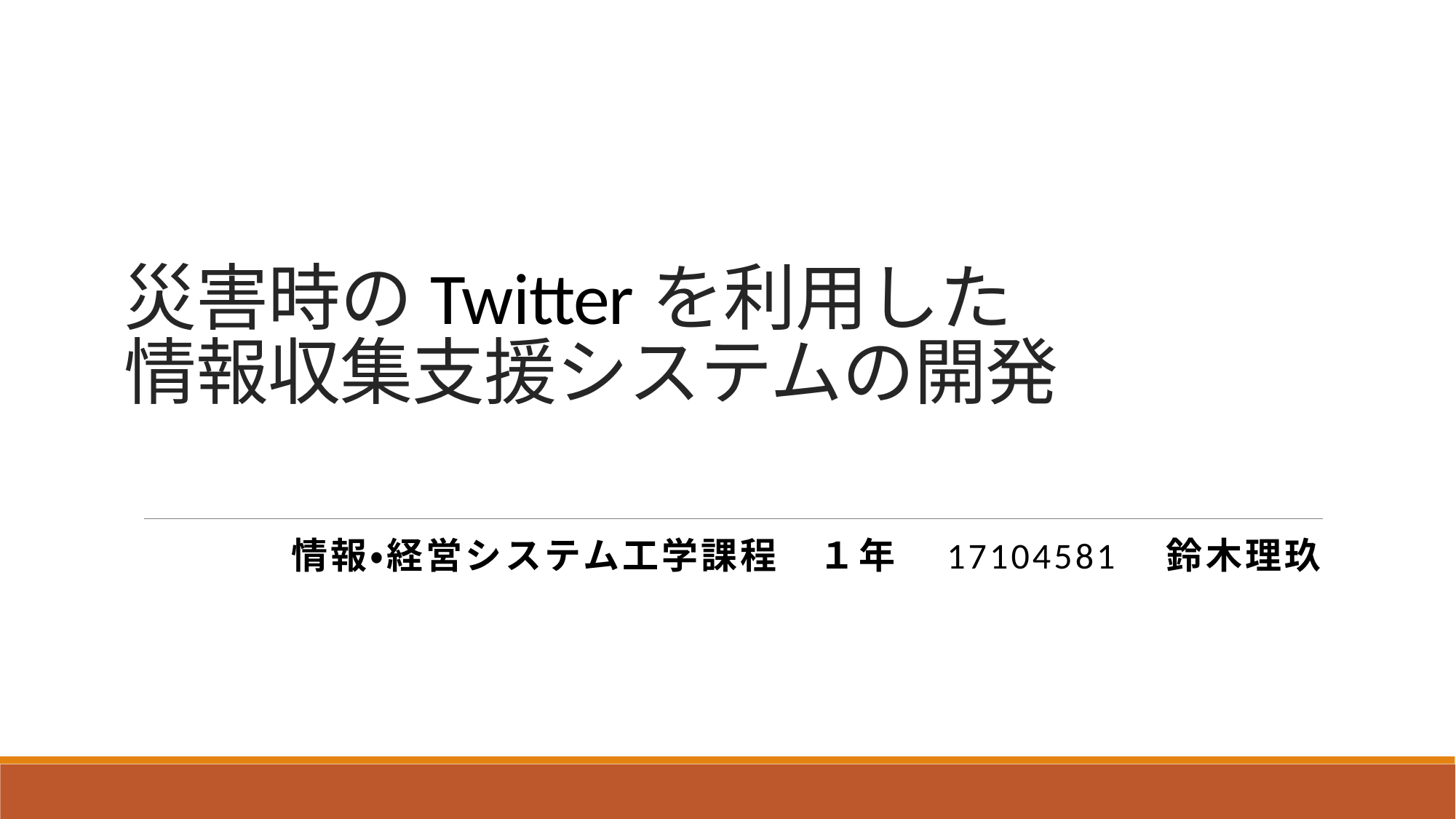

# 災害時のTwitterを利用した 情報収集支援システムの開発
情報・経営システム工学課程　１年　17104581　鈴木理玖